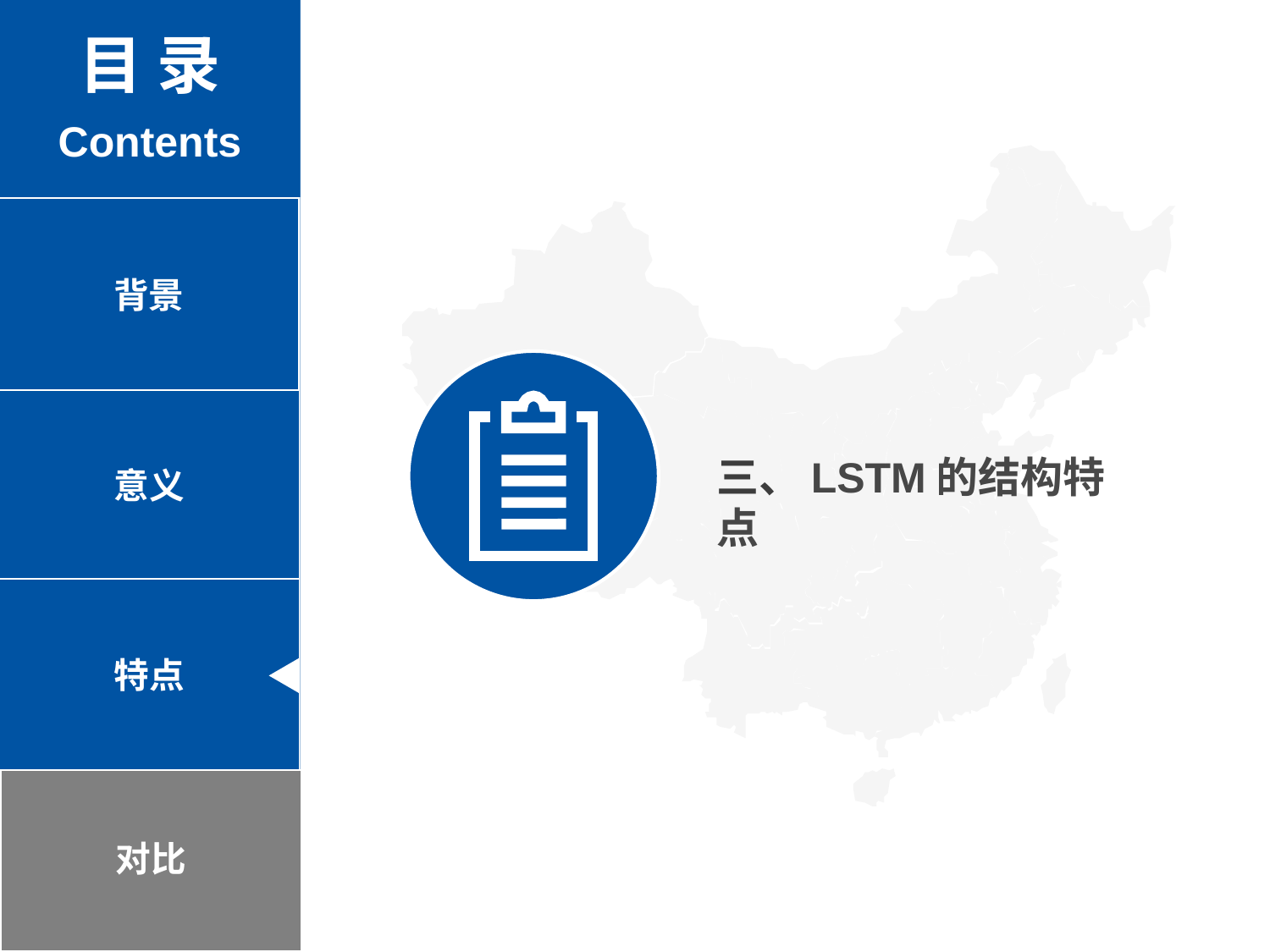

目 录
Contents
目 录
Contents
目 录
Contents
目 录
Contents
背景
背景及意义
背景及意义
背景及意义
研究现状
研究现状
研究现状

意义

内容及目标
三、LSTM的结构特点

内容及目标
内容及目标

关键问题
特点
方案及可行性
方案及可行性

方案及可行性
对比
进度安排
进度安排
计划与成果